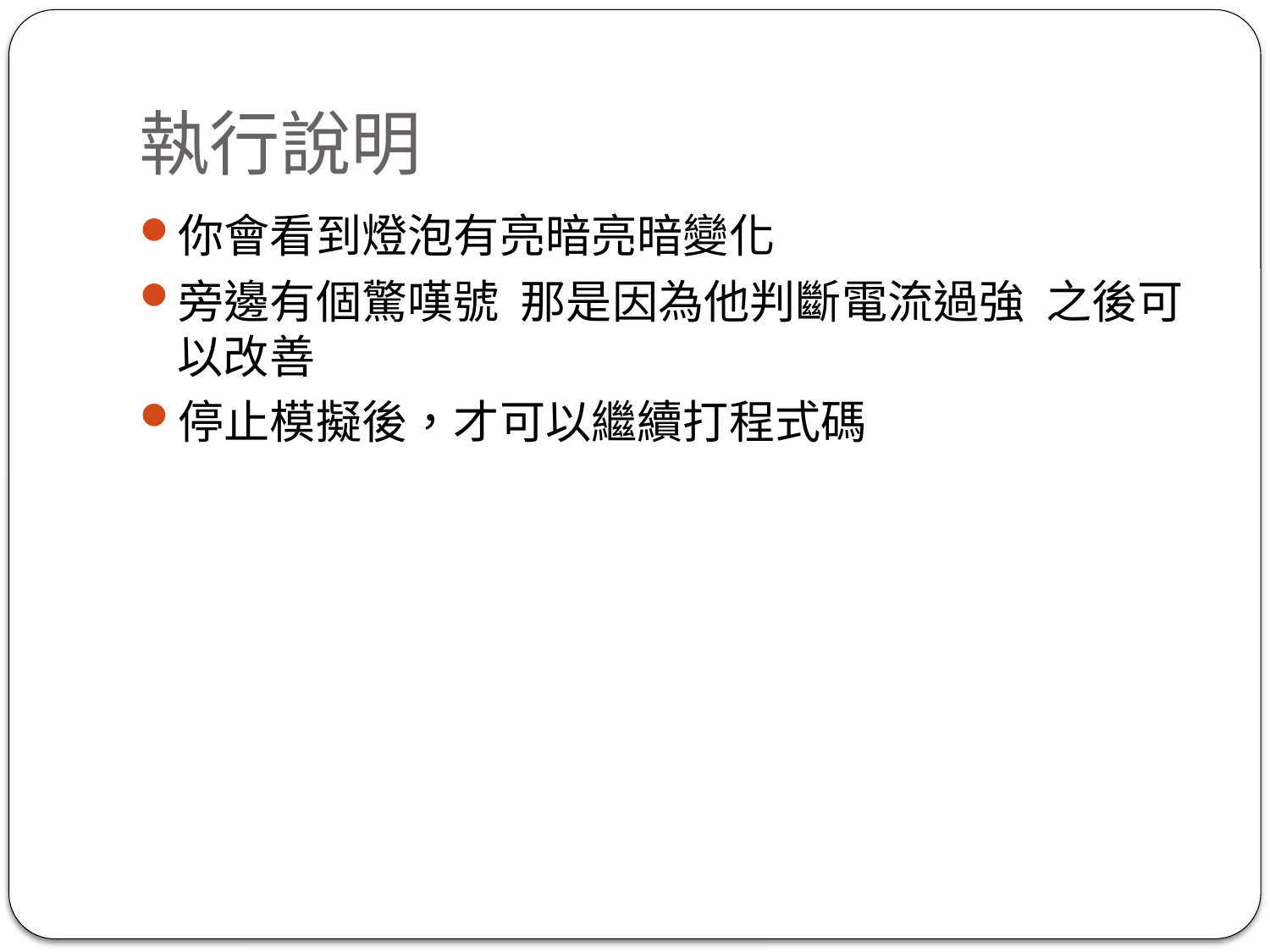

# 執行說明
你會看到燈泡有亮暗亮暗變化
旁邊有個驚嘆號  那是因為他判斷電流過強  之後可以改善
停止模擬後，才可以繼續打程式碼